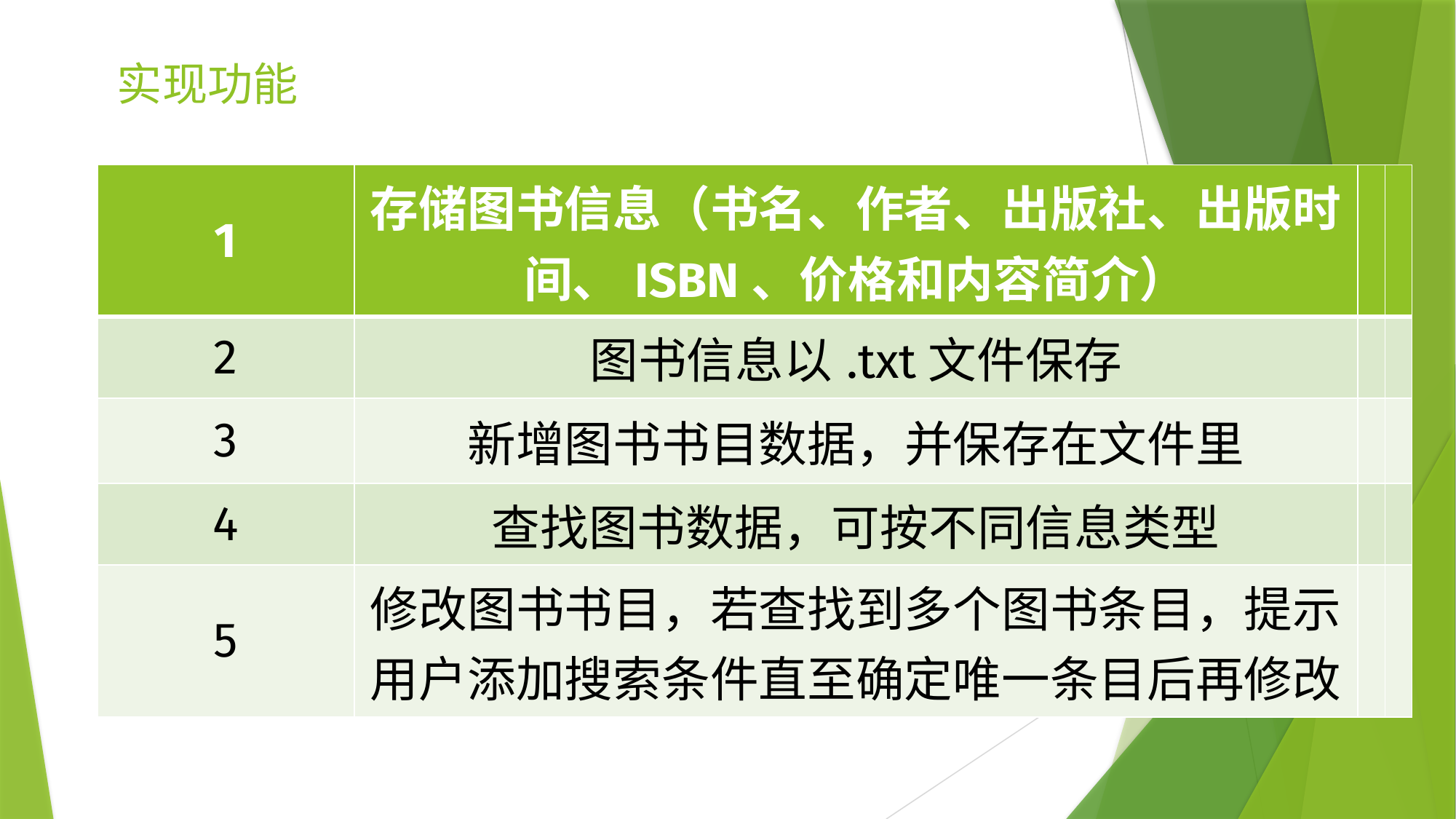

实现功能
| 1 | 存储图书信息（书名、作者、出版社、出版时间、ISBN、价格和内容简介） |  |  |
| --- | --- | --- | --- |
| 2 | 图书信息以.txt文件保存 |  |  |
| 3 | 新增图书书目数据，并保存在文件里 |  |  |
| 4 | 查找图书数据，可按不同信息类型 |  |  |
| 5 | 修改图书书目，若查找到多个图书条目，提示用户添加搜索条件直至确定唯一条目后再修改 |  |  |